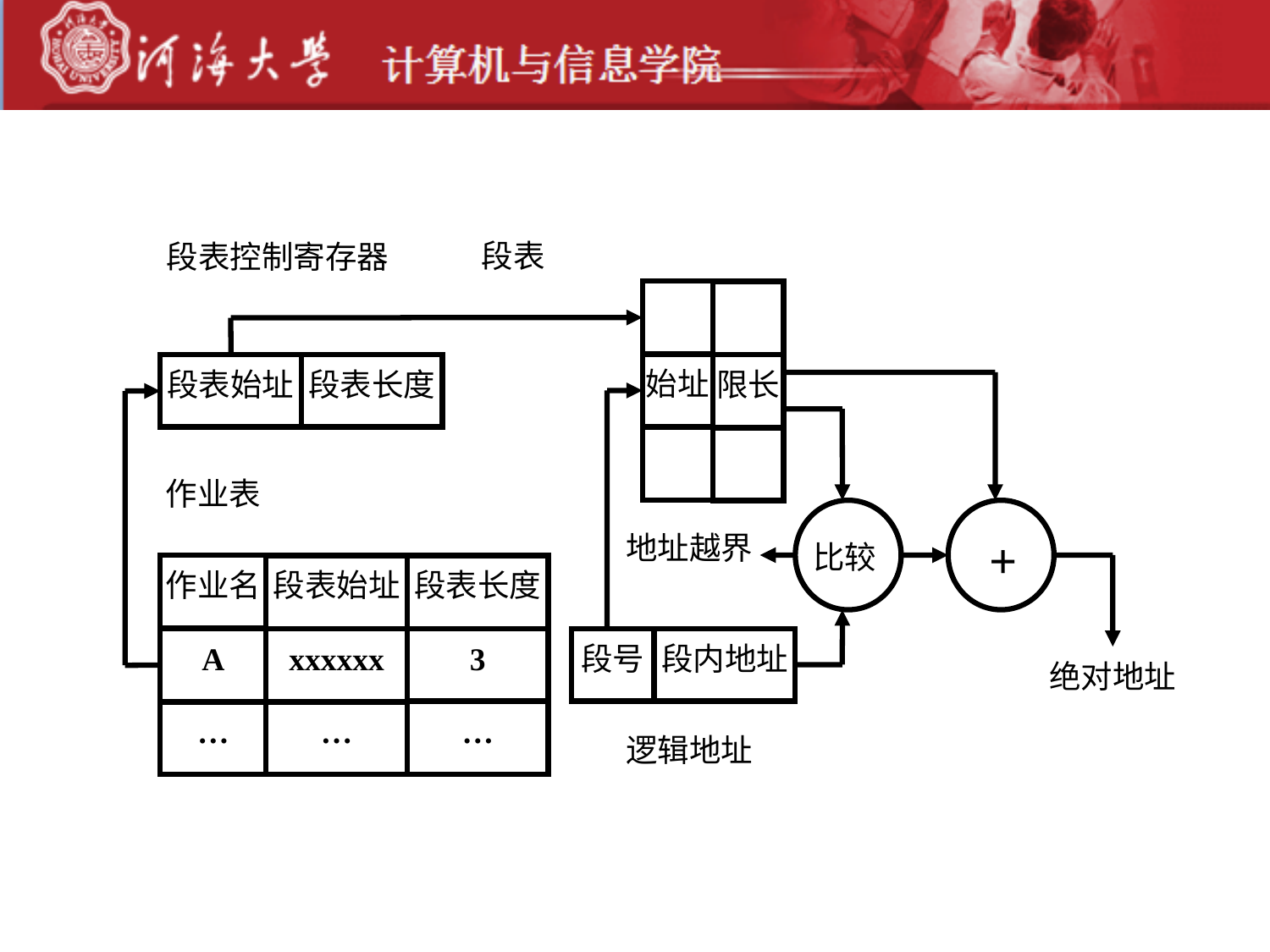

段表
段表控制寄存器

始址
段表始址
段表长度
限长

作业表

地址越界
+
比较

作业名
段表始址
段表长度

3
段号
段内地址
A
xxxxxx
绝对地址

…
…
…
逻辑地址